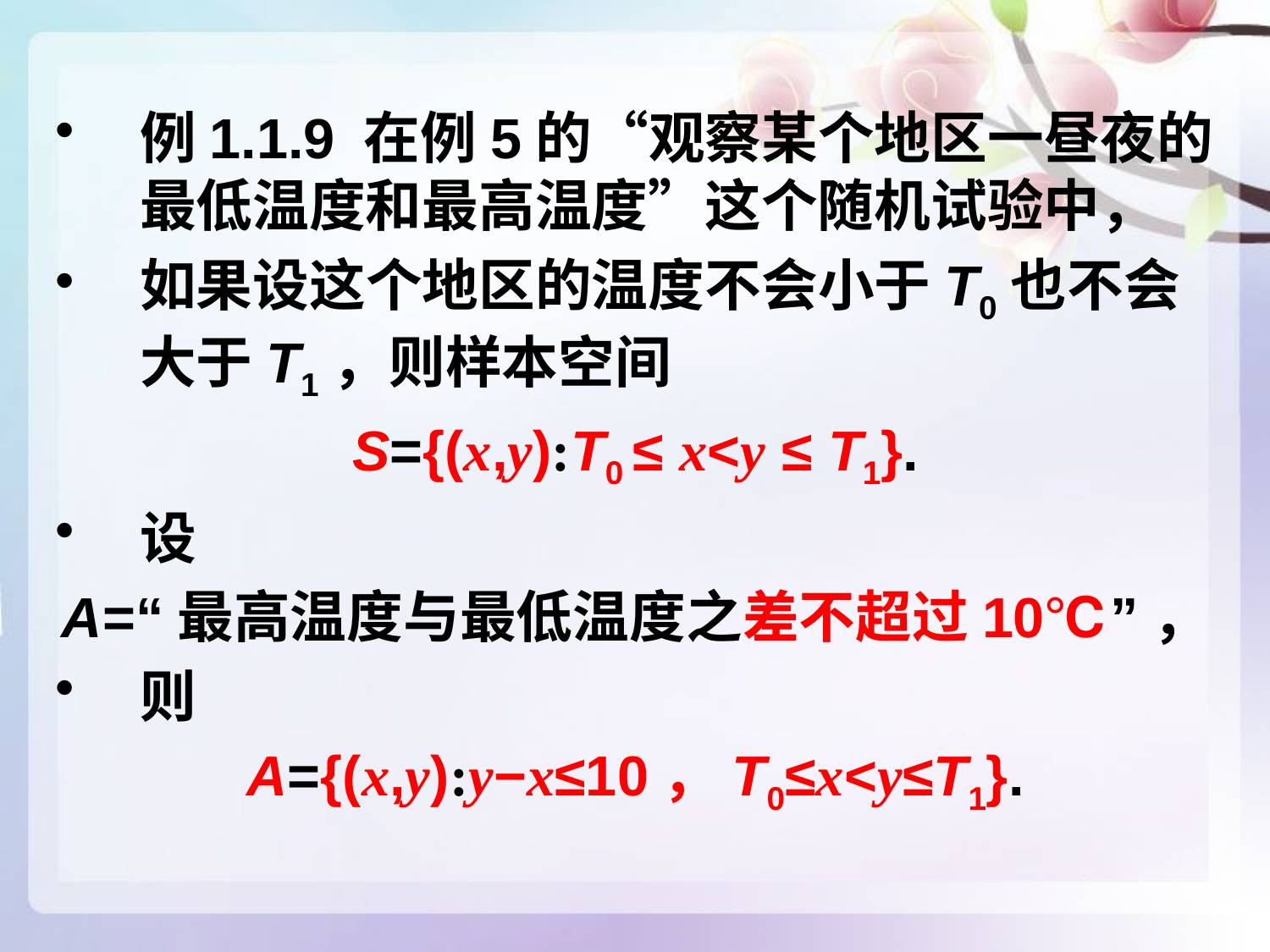

例1.1.9 在例5的“观察某个地区一昼夜的最低温度和最高温度”这个随机试验中，
如果设这个地区的温度不会小于T0也不会大于T1，则样本空间
S={(x,y):T0 ≤ x<y ≤ T1}.
设
A=“最高温度与最低温度之差不超过10℃”，
则
A={(x,y):y−x≤10，T0≤x<y≤T1}.